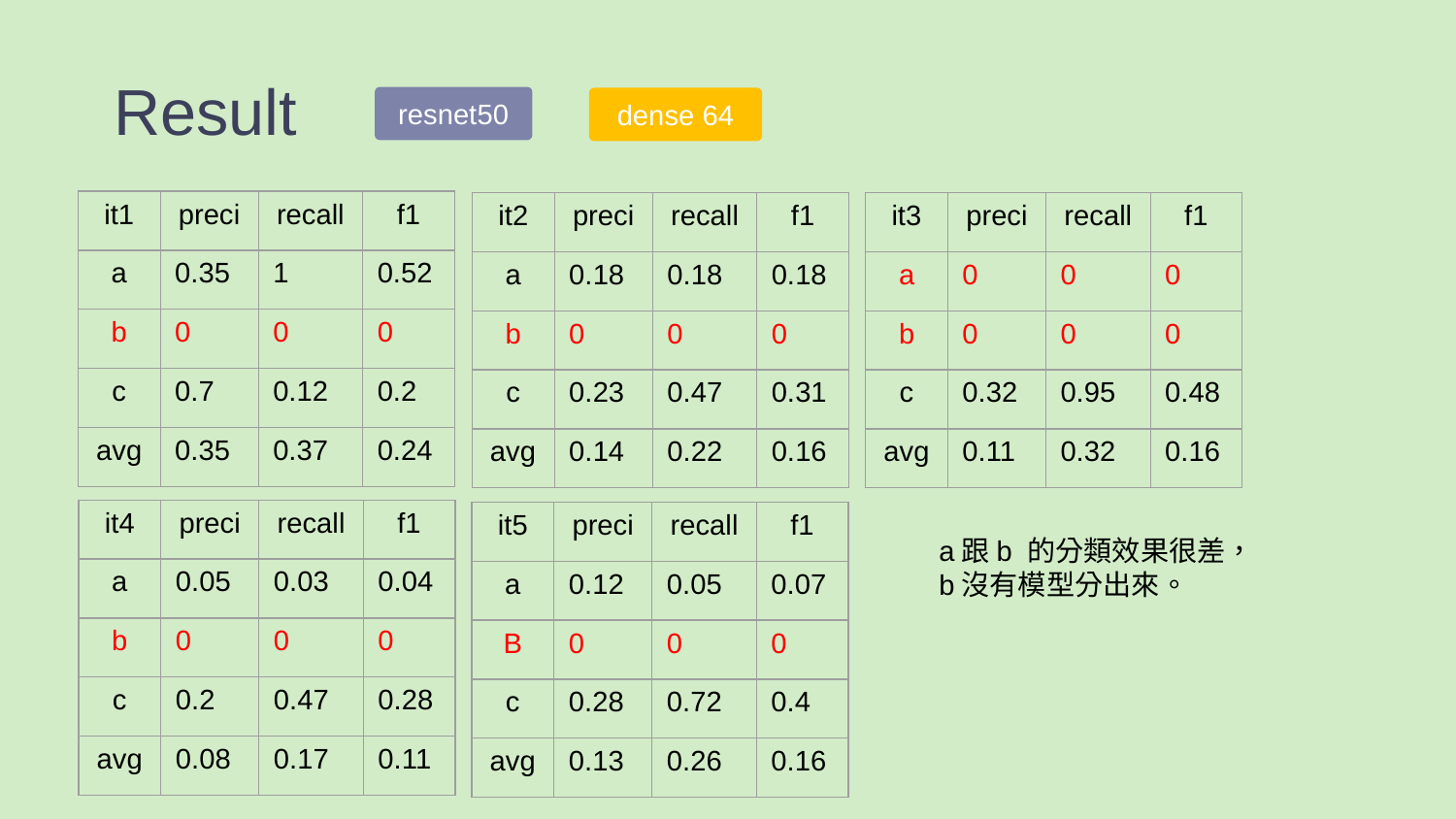

# Result
resnet50
dense 64
| it1 | preci | recall | f1 |
| --- | --- | --- | --- |
| a | 0.35 | 1 | 0.52 |
| b | 0 | 0 | 0 |
| c | 0.7 | 0.12 | 0.2 |
| avg | 0.35 | 0.37 | 0.24 |
| it2 | preci | recall | f1 |
| --- | --- | --- | --- |
| a | 0.18 | 0.18 | 0.18 |
| b | 0 | 0 | 0 |
| c | 0.23 | 0.47 | 0.31 |
| avg | 0.14 | 0.22 | 0.16 |
| it3 | preci | recall | f1 |
| --- | --- | --- | --- |
| a | 0 | 0 | 0 |
| b | 0 | 0 | 0 |
| c | 0.32 | 0.95 | 0.48 |
| avg | 0.11 | 0.32 | 0.16 |
| it4 | preci | recall | f1 |
| --- | --- | --- | --- |
| a | 0.05 | 0.03 | 0.04 |
| b | 0 | 0 | 0 |
| c | 0.2 | 0.47 | 0.28 |
| avg | 0.08 | 0.17 | 0.11 |
| it5 | preci | recall | f1 |
| --- | --- | --- | --- |
| a | 0.12 | 0.05 | 0.07 |
| B | 0 | 0 | 0 |
| c | 0.28 | 0.72 | 0.4 |
| avg | 0.13 | 0.26 | 0.16 |
a跟b 的分類效果很差，
b沒有模型分出來。